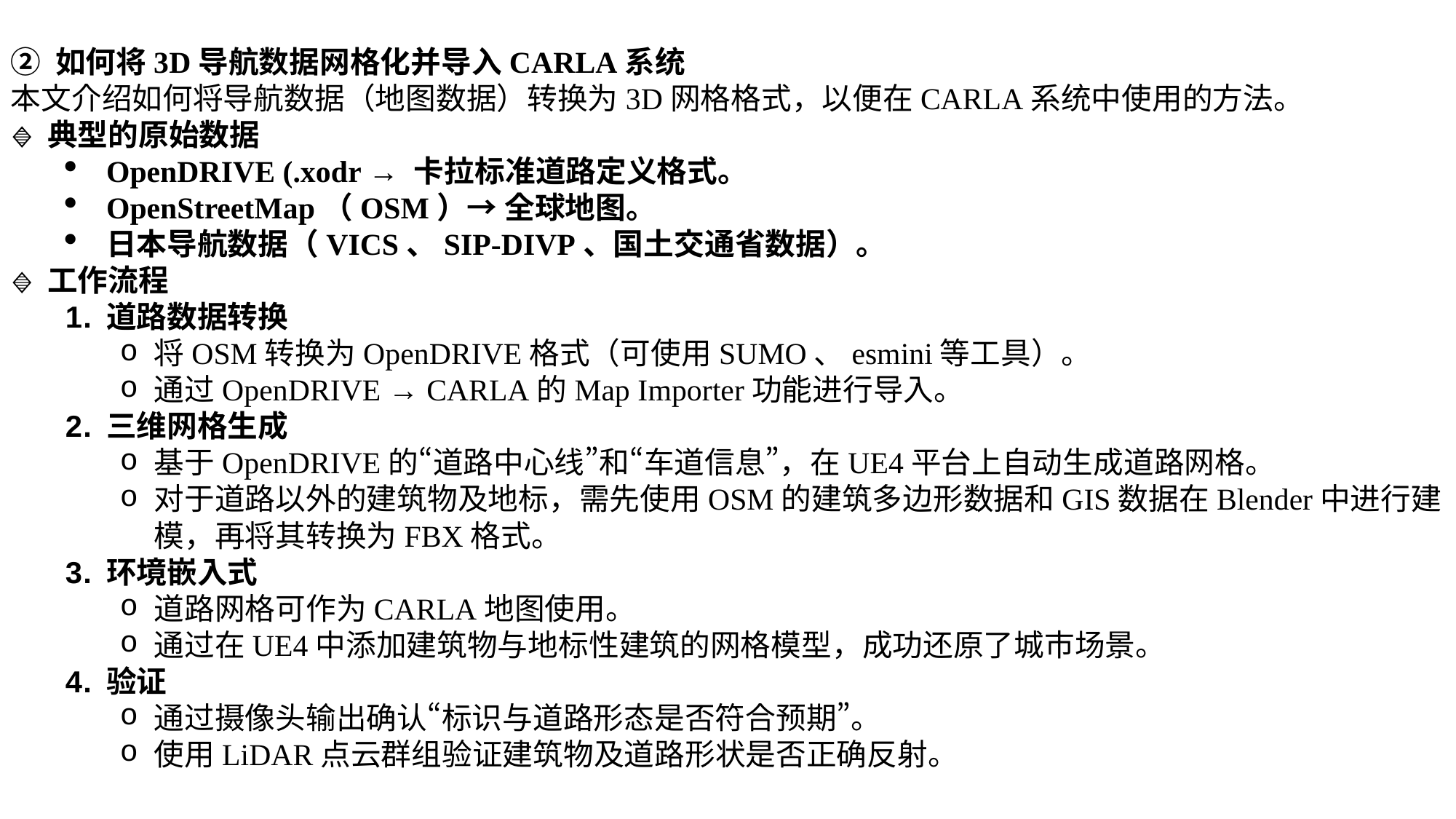

② 如何将3D导航数据网格化并导入CARLA系统
本文介绍如何将导航数据（地图数据）转换为3D网格格式，以便在CARLA系统中使用的方法。
🔹 典型的原始数据
OpenDRIVE (.xodr → 卡拉标准道路定义格式。
OpenStreetMap（OSM）→ 全球地图。
日本导航数据（VICS、SIP-DIVP、国土交通省数据）。
🔹 工作流程
道路数据转换
将OSM转换为OpenDRIVE格式（可使用SUMO、esmini等工具）。
通过OpenDRIVE → CARLA的Map Importer功能进行导入。
三维网格生成
基于OpenDRIVE的“道路中心线”和“车道信息”，在UE4平台上自动生成道路网格。
对于道路以外的建筑物及地标，需先使用OSM的建筑多边形数据和GIS数据在Blender中进行建模，再将其转换为FBX格式。
环境嵌入式
道路网格可作为CARLA地图使用。
通过在UE4中添加建筑物与地标性建筑的网格模型，成功还原了城市场景。
验证
通过摄像头输出确认“标识与道路形态是否符合预期”。
使用LiDAR点云群组验证建筑物及道路形状是否正确反射。